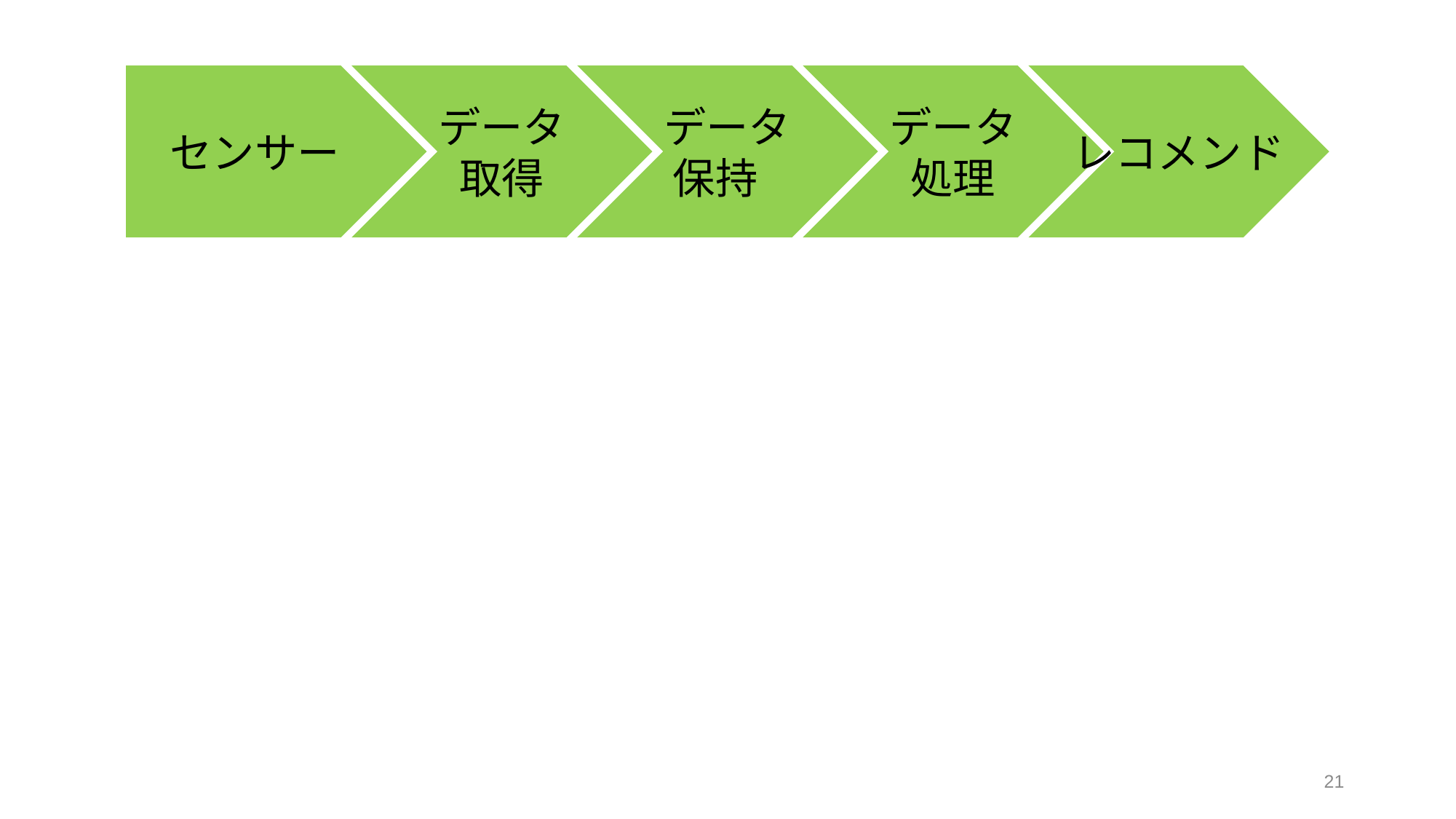

センサー
データ
取得
データ
保持
データ
処理
レコメンド
21